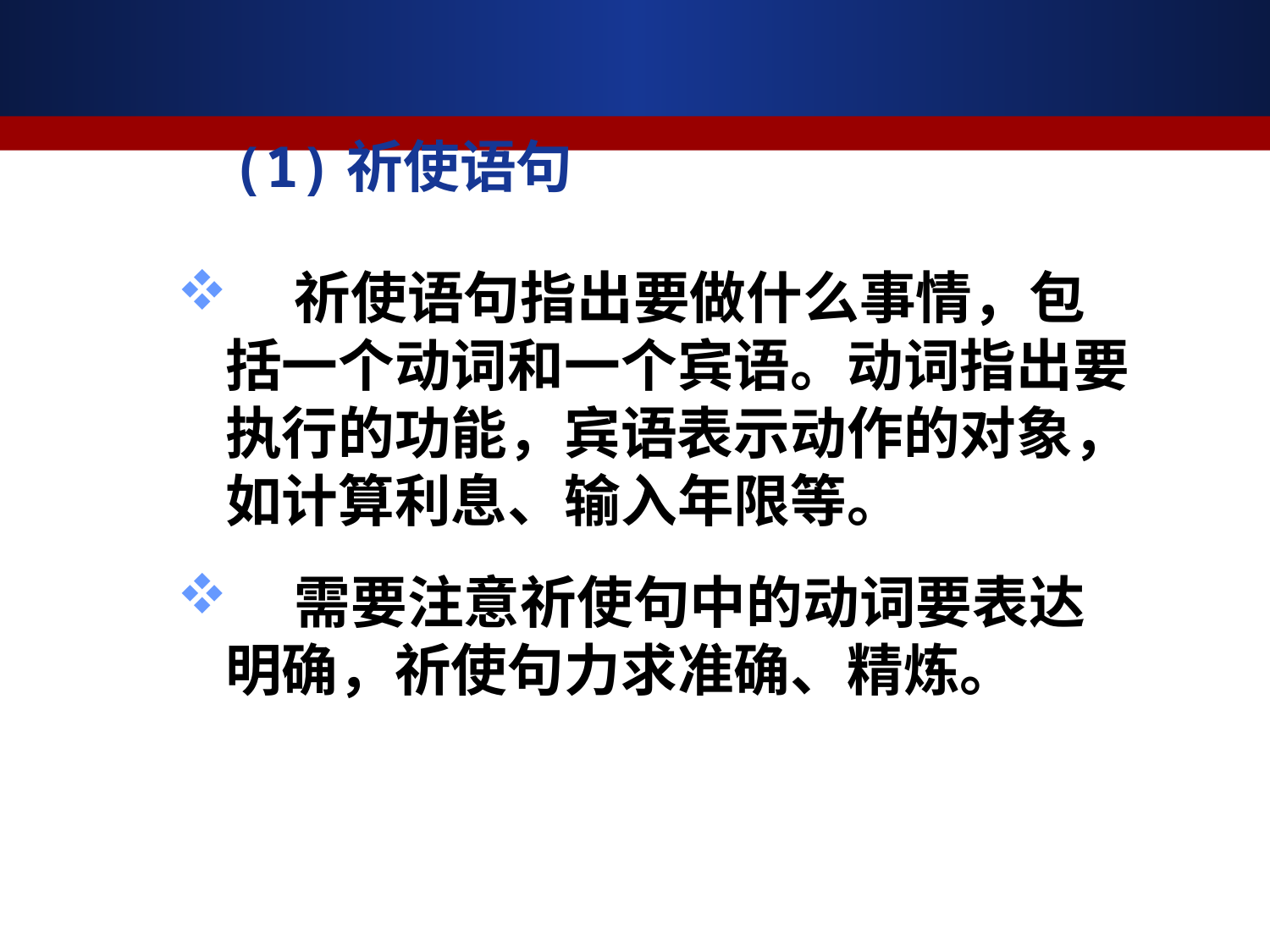

# (1)祈使语句
    祈使语句指出要做什么事情，包括一个动词和一个宾语。动词指出要执行的功能，宾语表示动作的对象，如计算利息、输入年限等。
    需要注意祈使句中的动词要表达明确，祈使句力求准确、精炼。